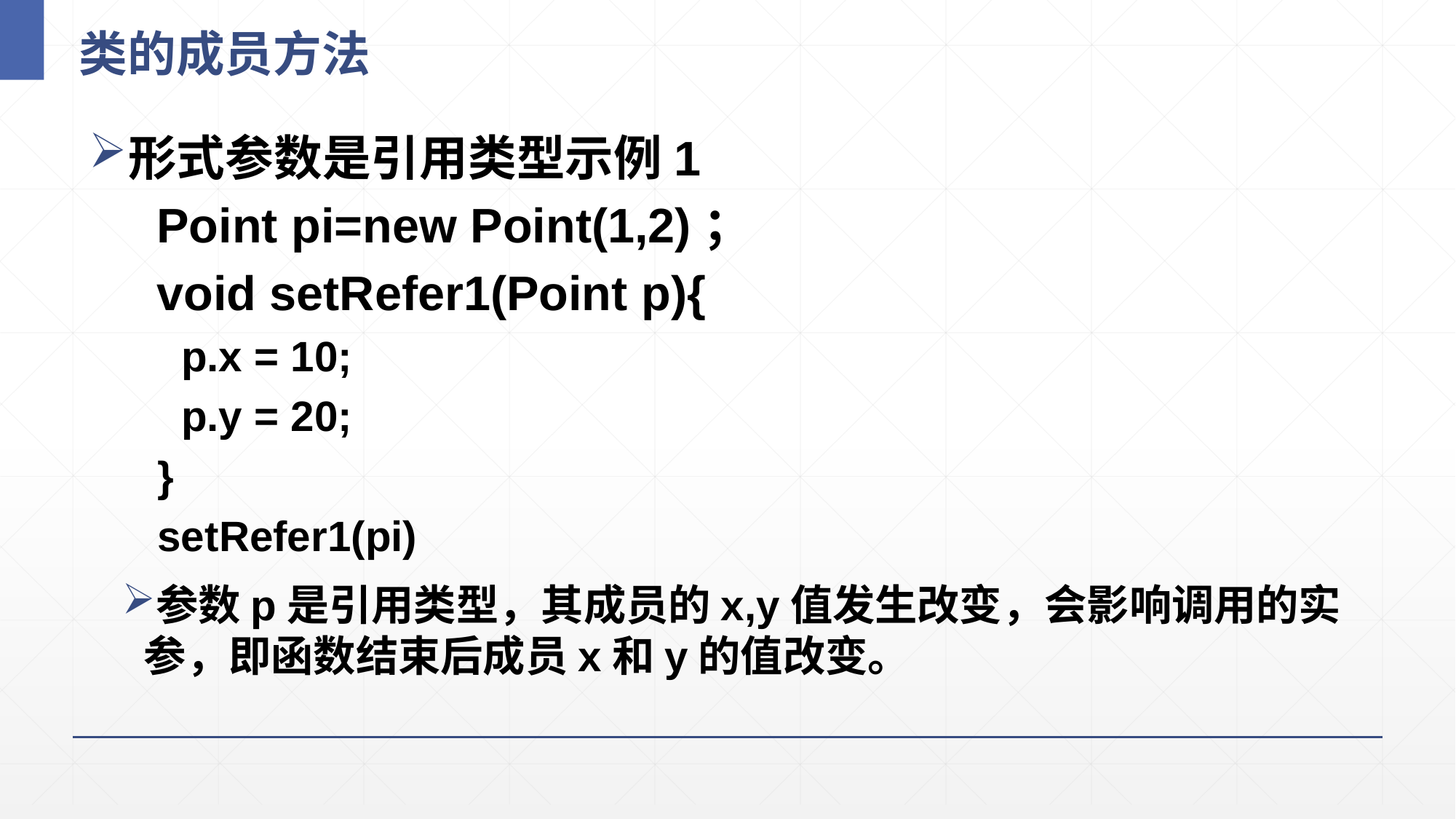

# 类的成员方法
形式参数是引用类型示例1
     Point pi=new Point(1,2)；
     void setRefer1(Point p){
     p.x = 10;
     p.y = 20;
   }
   setRefer1(pi)
参数p是引用类型，其成员的x,y值发生改变，会影响调用的实参，即函数结束后成员x和y的值改变。